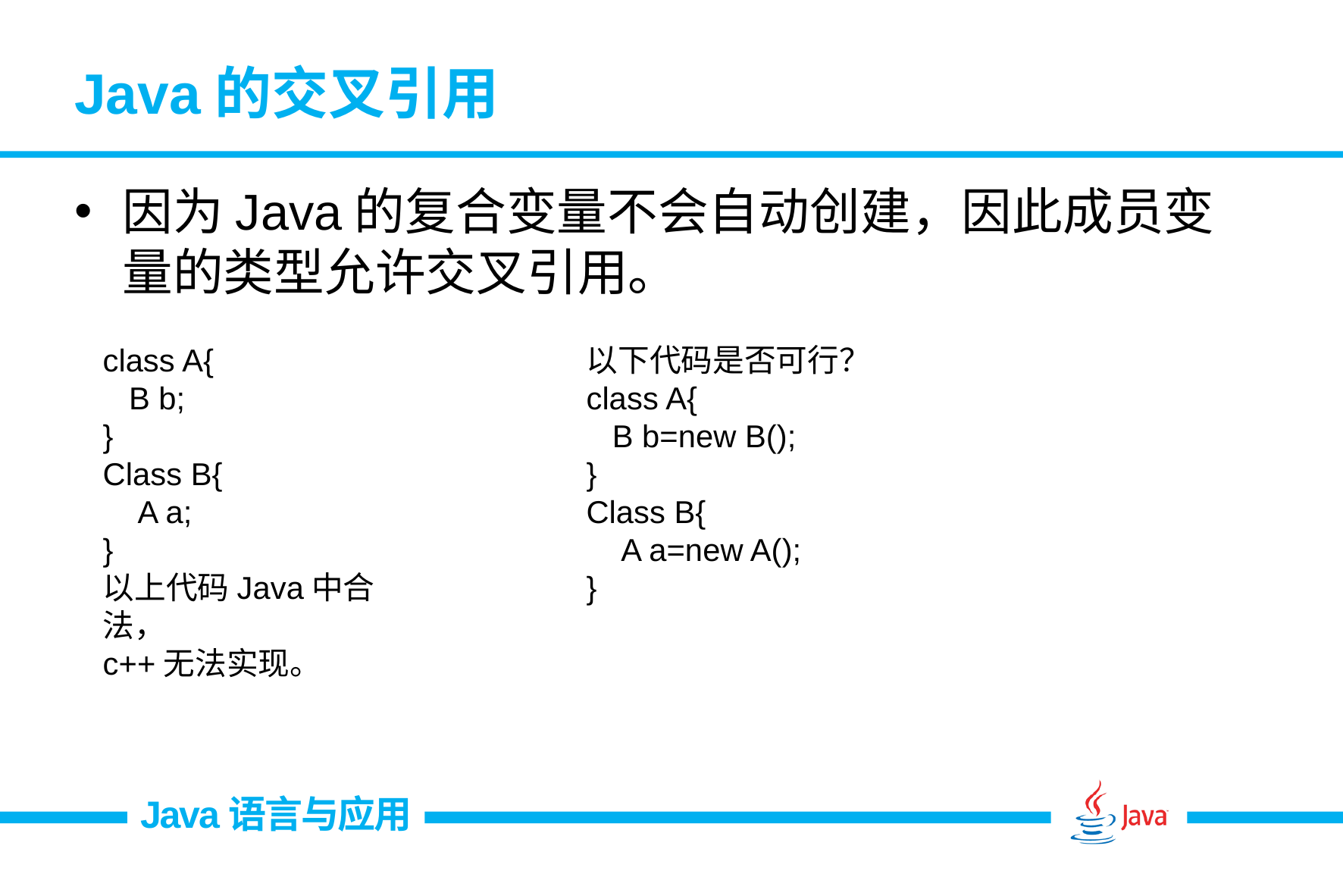

# Java的交叉引用
因为Java的复合变量不会自动创建，因此成员变量的类型允许交叉引用。

class A{
   B b;
}
Class B{
    A a;
}
以上代码Java中合法，
c++无法实现。
以下代码是否可行？
class A{
   B b=new B();
}
Class B{
    A a=new A();
}

71